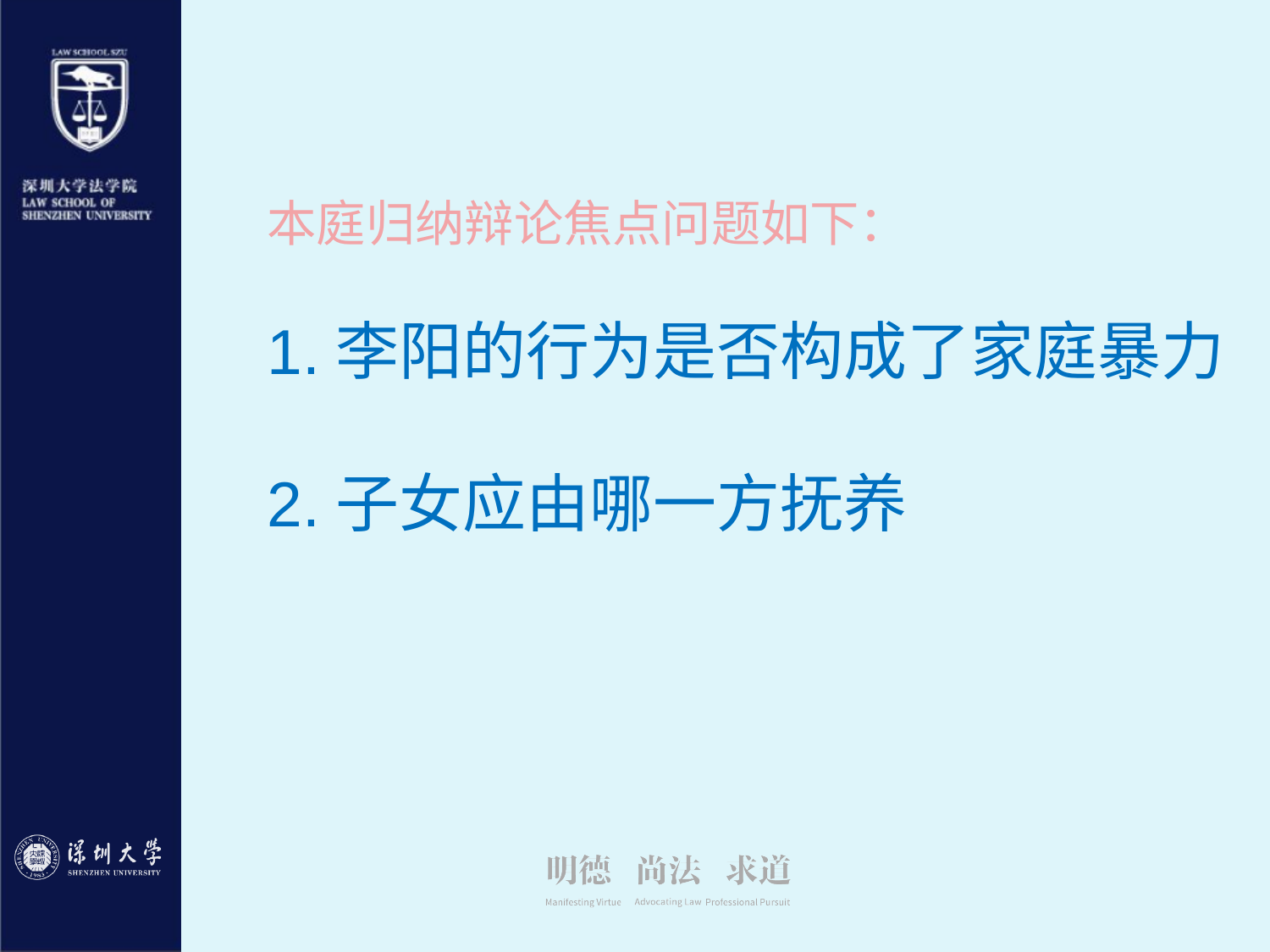

本庭归纳辩论焦点问题如下：

1.李阳的行为是否构成了家庭暴力

2.子女应由哪一方抚养